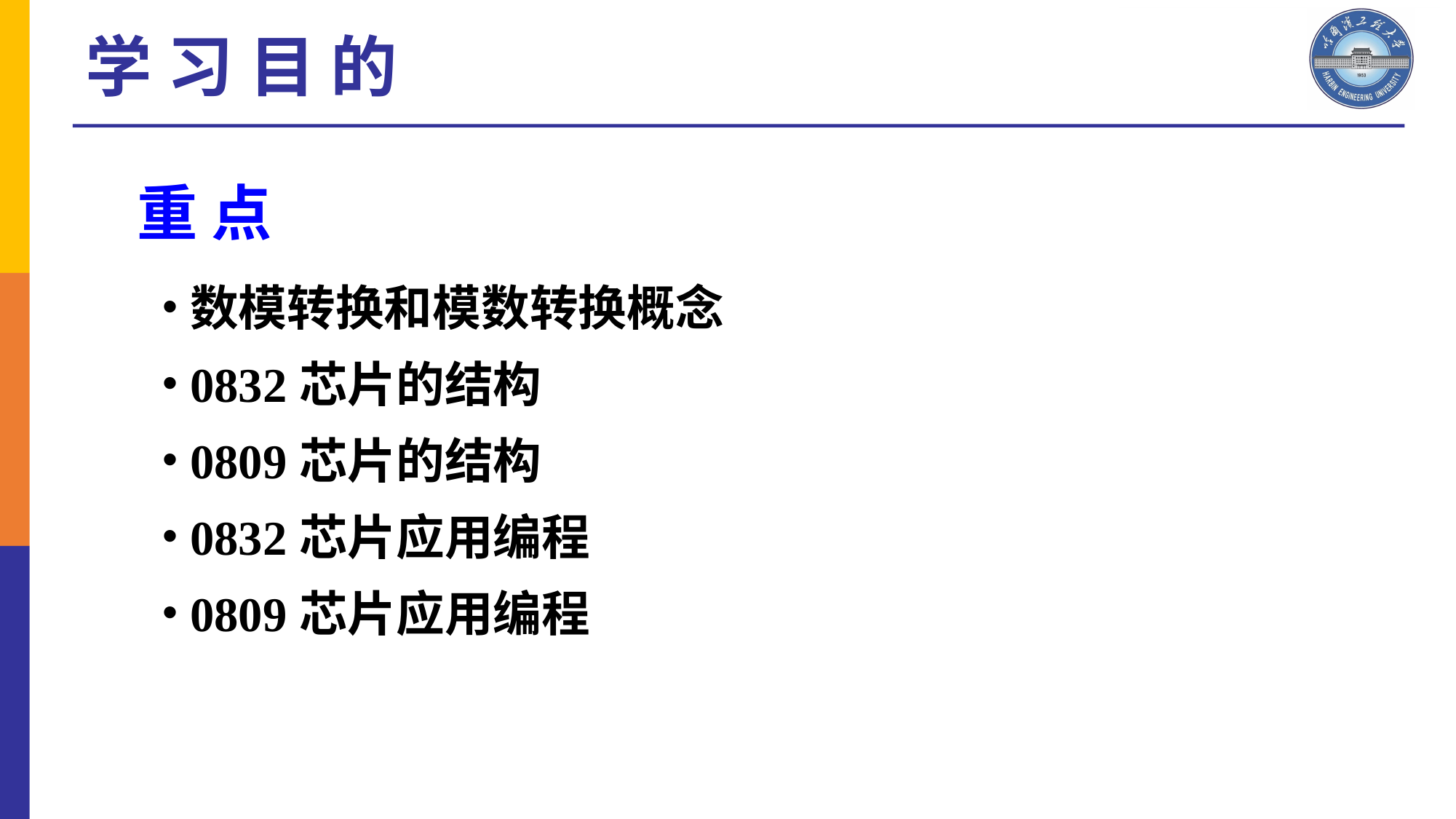

学 习 目 的
# 重 点
数模转换和模数转换概念
0832芯片的结构
0809芯片的结构
0832芯片应用编程
0809芯片应用编程